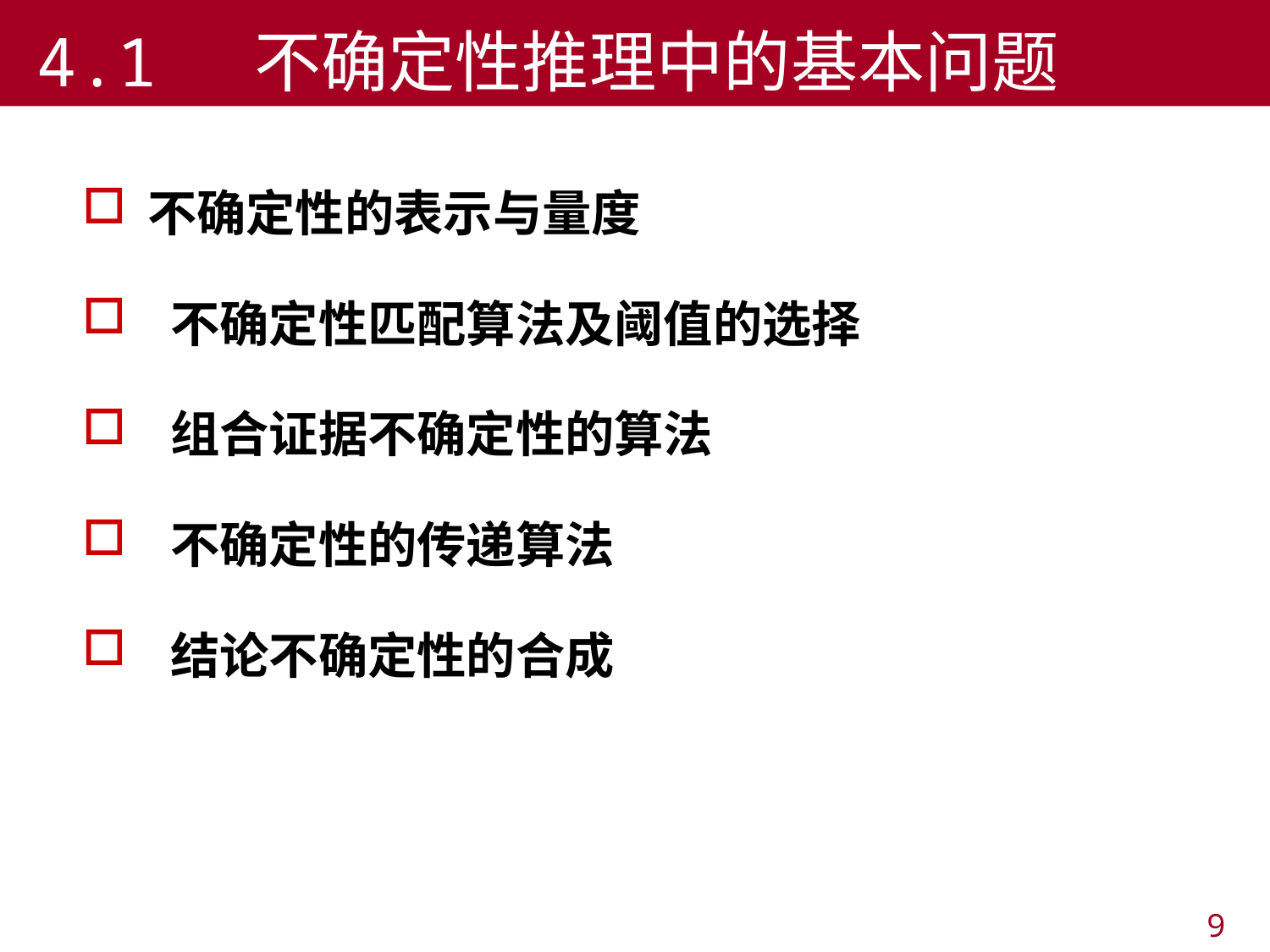

#
4.1  不确定性推理中的基本问题
不确定性的表示与量度
 不确定性匹配算法及阈值的选择
 组合证据不确定性的算法
 不确定性的传递算法
 结论不确定性的合成
9